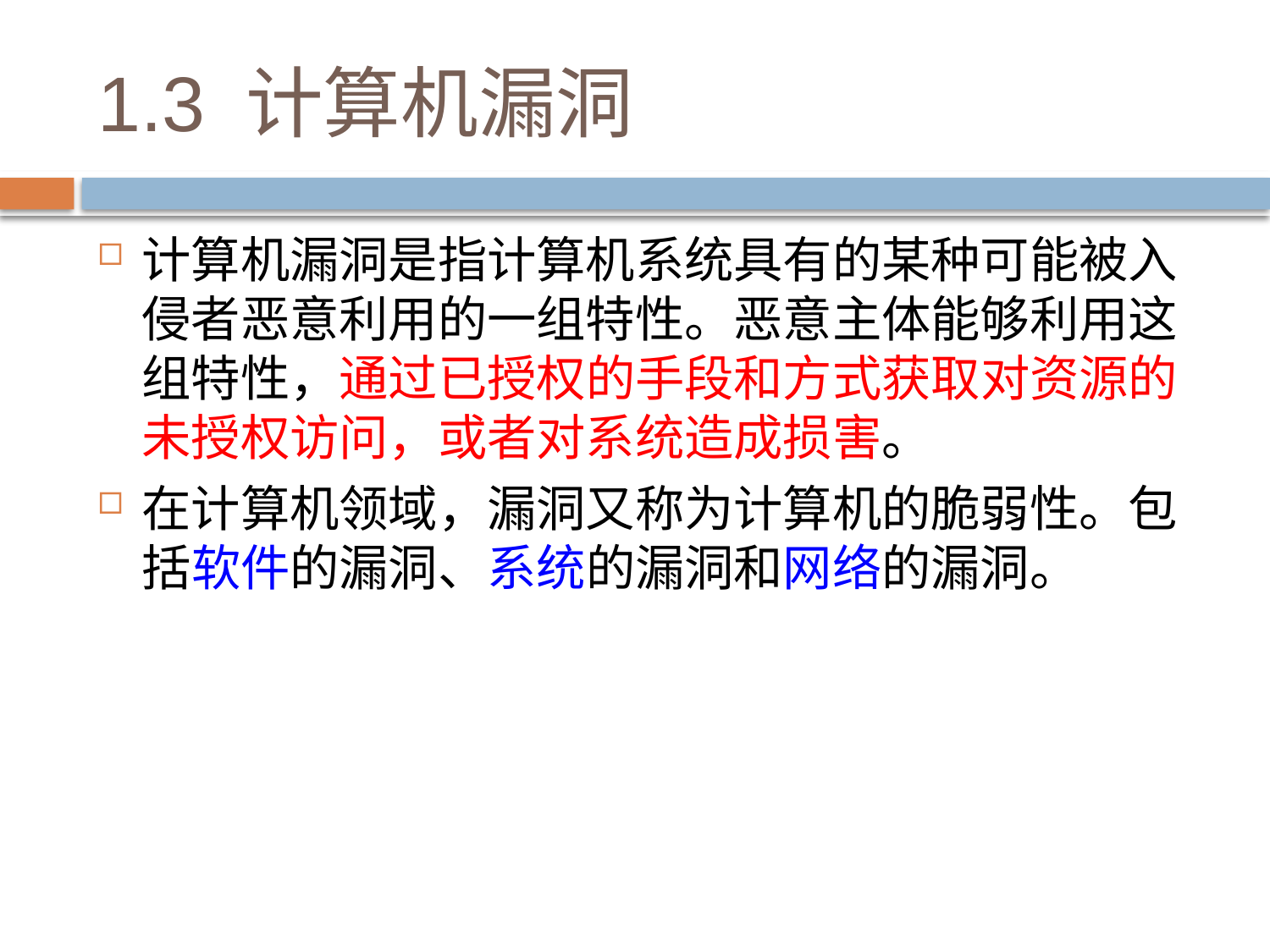

# 1.3 计算机漏洞
计算机漏洞是指计算机系统具有的某种可能被入侵者恶意利用的一组特性。恶意主体能够利用这组特性，通过已授权的手段和方式获取对资源的未授权访问，或者对系统造成损害。
在计算机领域，漏洞又称为计算机的脆弱性。包括软件的漏洞、系统的漏洞和网络的漏洞。